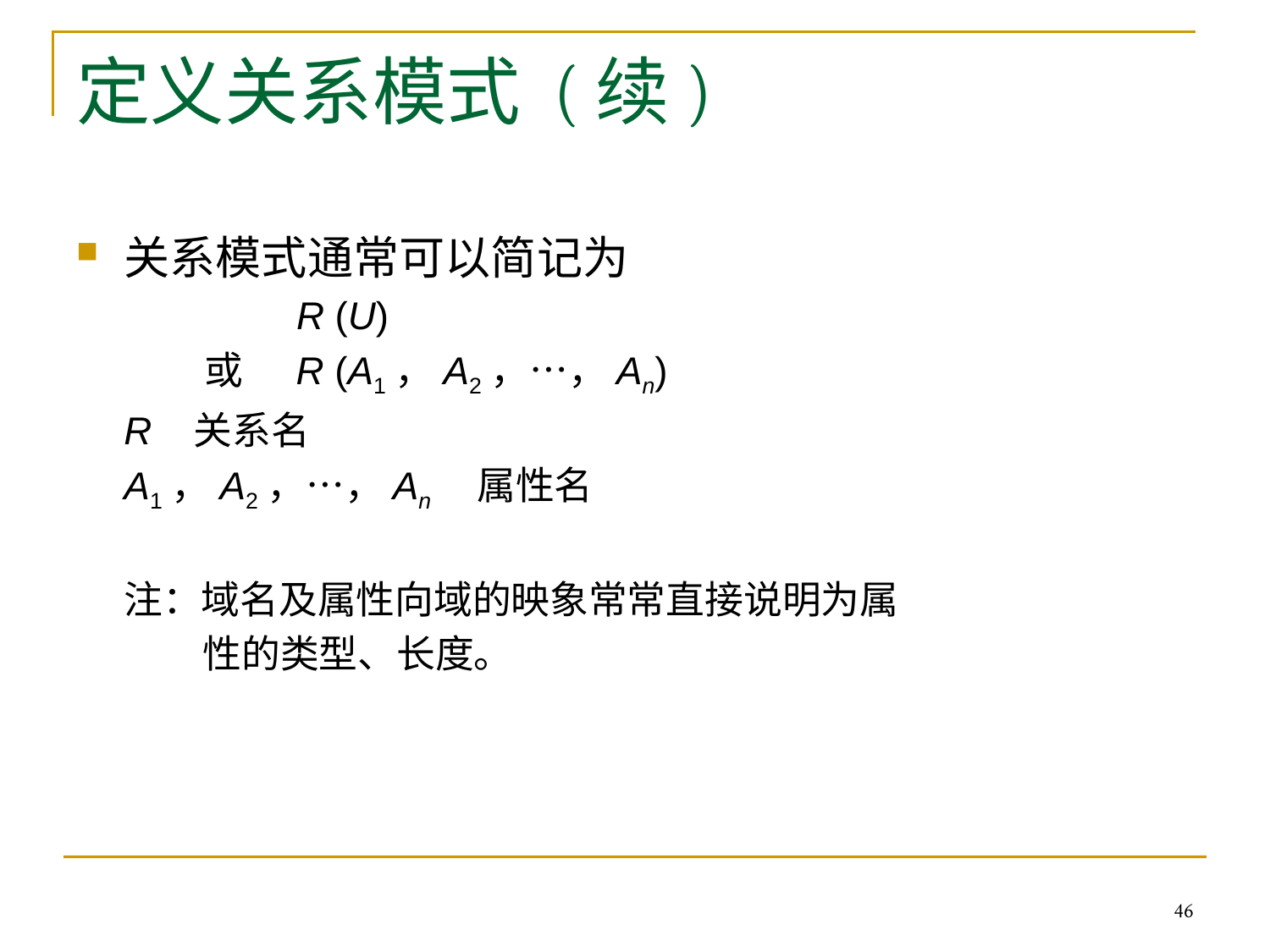

# 定义关系模式 (续)
关系模式通常可以简记为
    		R (U)
	   或     R (A1，A2，…，An)
R   关系名
A1，A2，…，An      属性名

注：域名及属性向域的映象常常直接说明为属
        性的类型、长度。

46